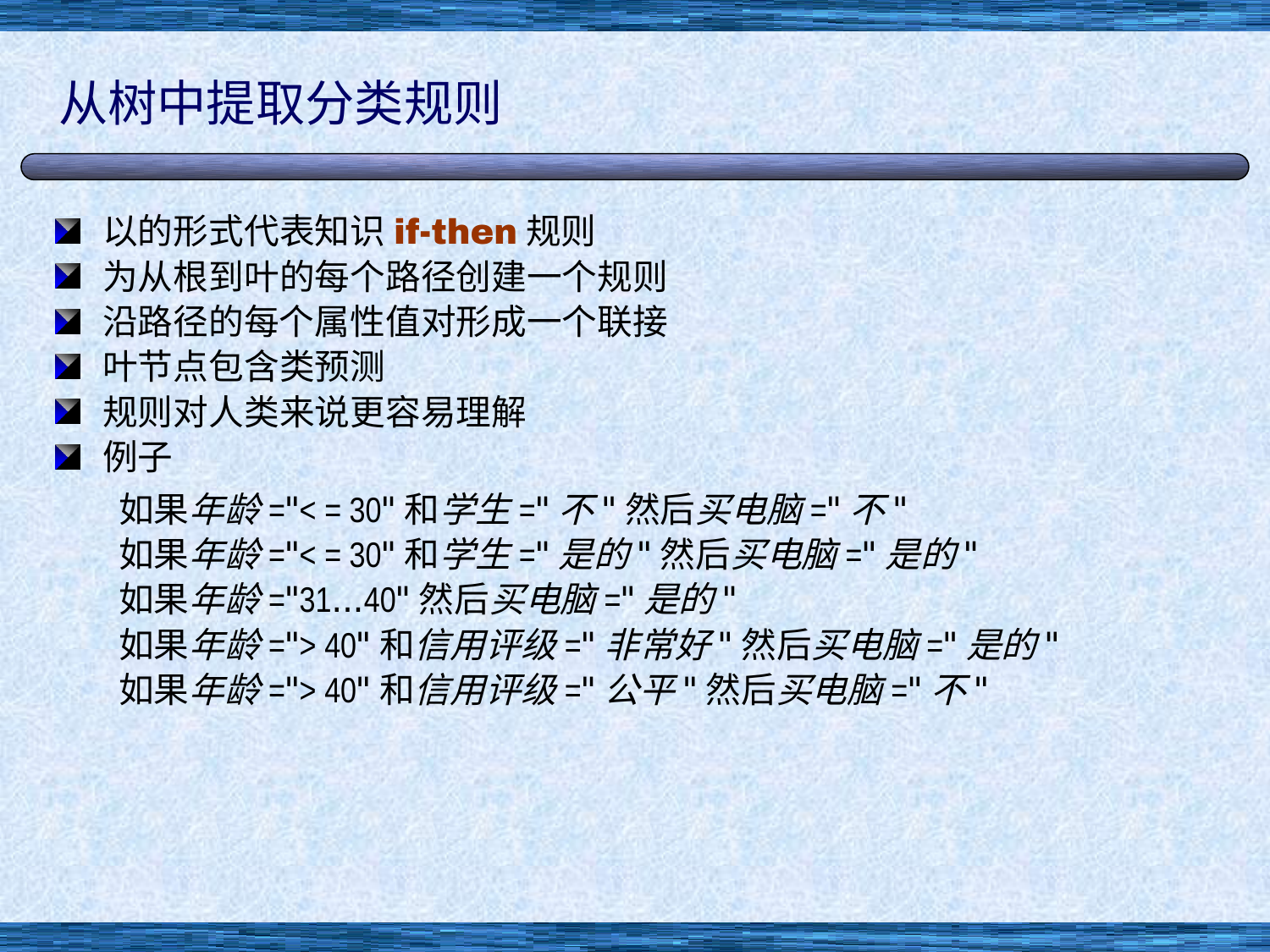

# 从树中提取分类规则
以的形式代表知识if-then规则
为从根到叶的每个路径创建一个规则
沿路径的每个属性值对形成一个联接
叶节点包含类预测
规则对人类来说更容易理解
例子
如果年龄="< = 30"和学生="不"然后买电脑="不"
如果年龄="< = 30"和学生="是的"然后买电脑="是的"
如果年龄="31...40"然后买电脑="是的"
如果年龄="> 40"和信用评级="非常好"然后买电脑="是的"
如果年龄="> 40"和信用评级="公平"然后买电脑="不"